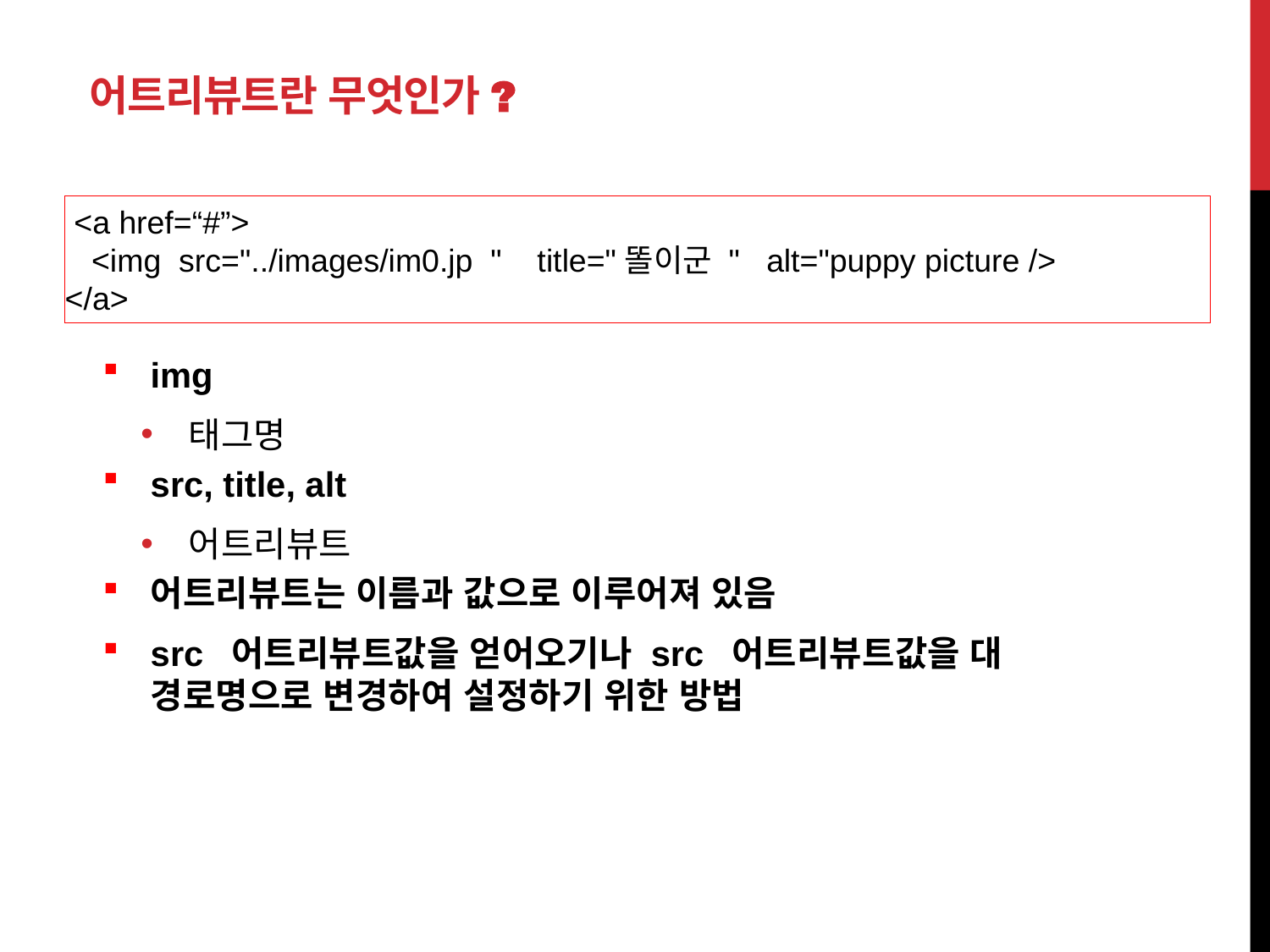

# 어트리뷰트란 무엇인가?
 <a href=“#”>
   <img  src="../images/im0.jp  "    title="똘이군 "   alt="puppy picture />
</a>
img
태그명
src, title, alt
어트리뷰트
어트리뷰트는 이름과 값으로 이루어져 있음
src  어트리뷰트값을 얻어오기나 src  어트리뷰트값을 대 경로명으로 변경하여 설정하기 위한 방법